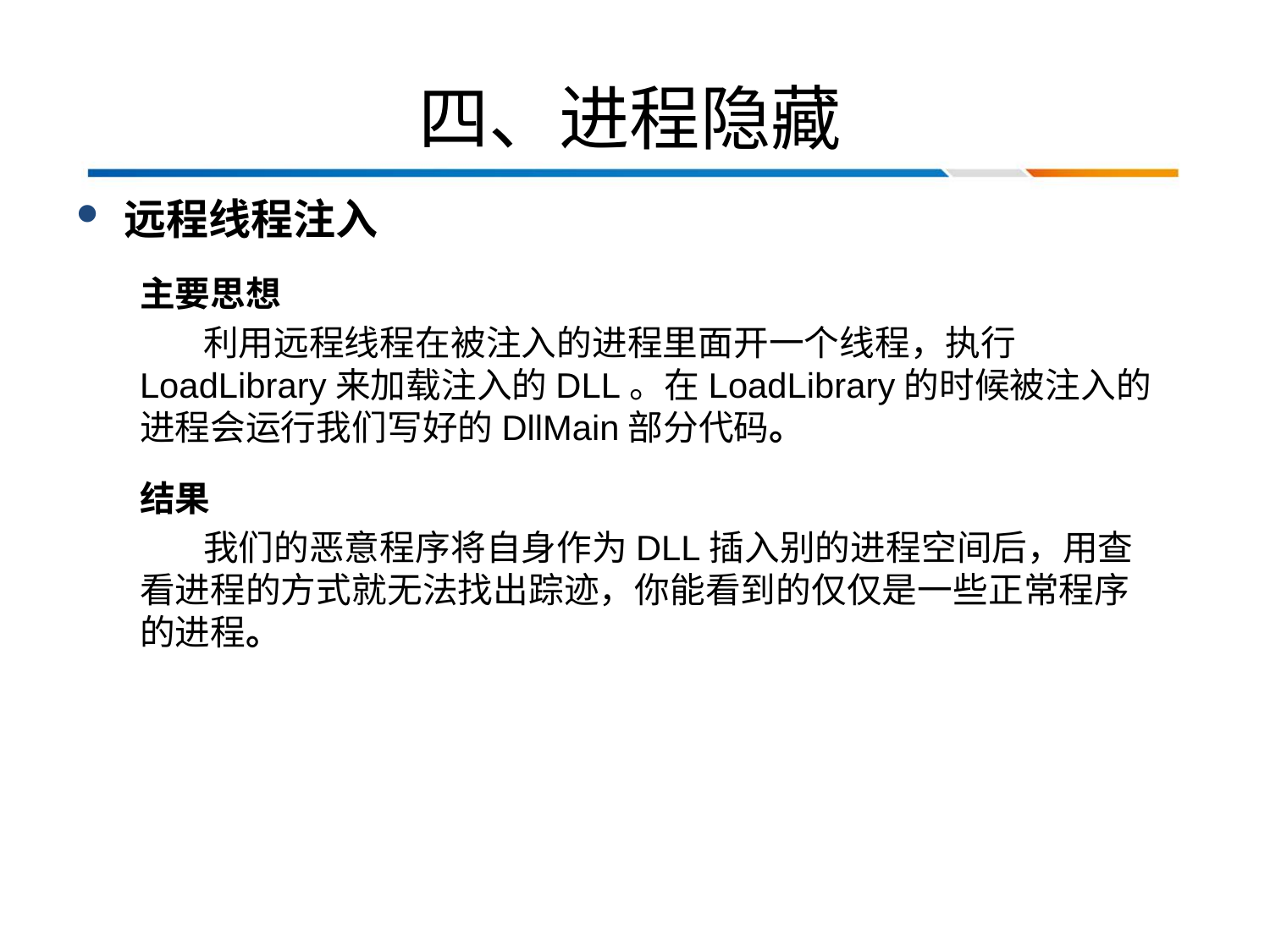

# 四、进程隐藏
远程线程注入
主要思想
利用远程线程在被注入的进程里面开一个线程，执行LoadLibrary来加载注入的DLL。在LoadLibrary的时候被注入的进程会运行我们写好的DllMain部分代码。
结果
我们的恶意程序将自身作为DLL插入别的进程空间后，用查看进程的方式就无法找出踪迹，你能看到的仅仅是一些正常程序的进程。